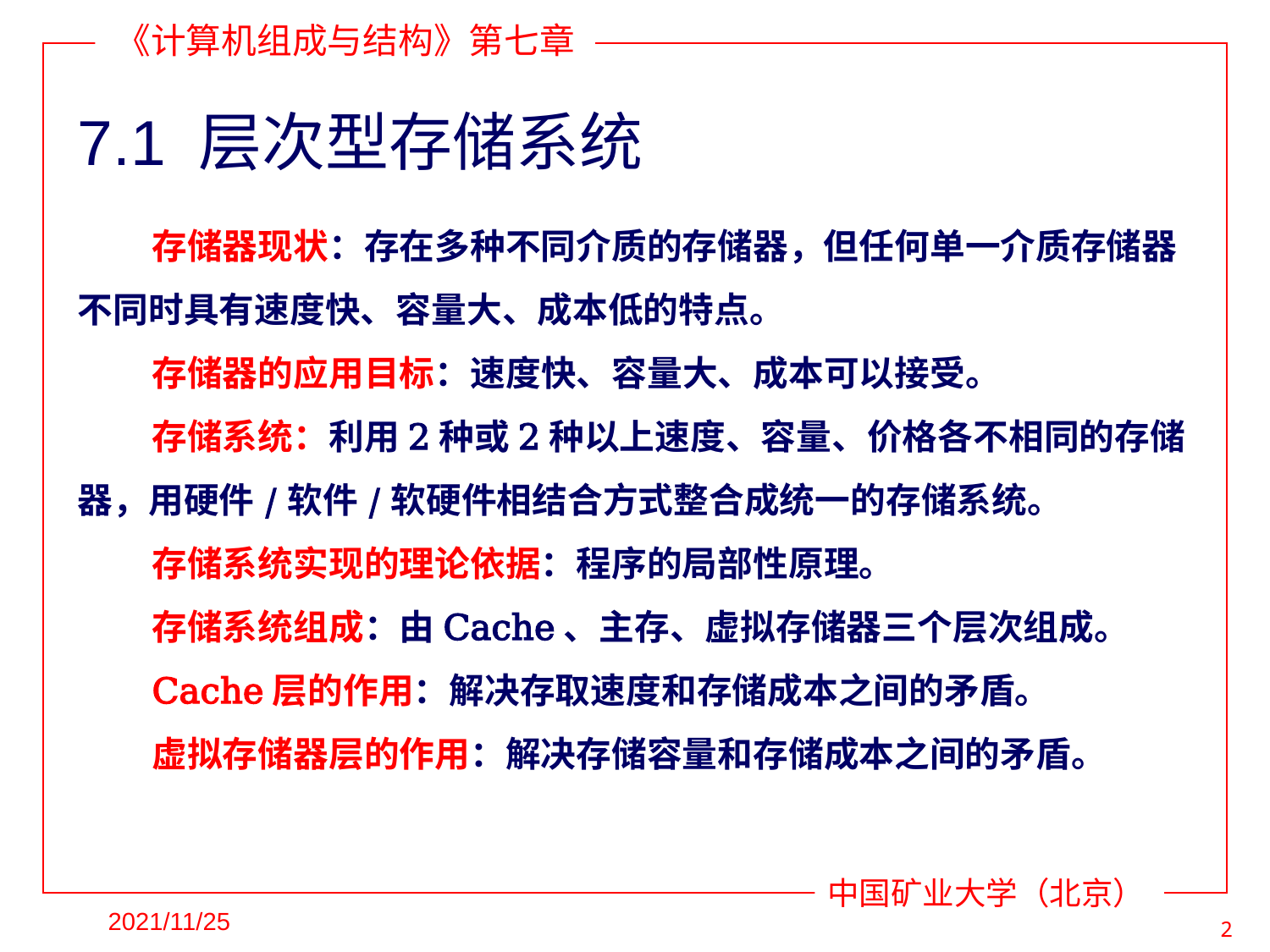

# 7.1 层次型存储系统
存储器现状：存在多种不同介质的存储器，但任何单一介质存储器不同时具有速度快、容量大、成本低的特点。
存储器的应用目标：速度快、容量大、成本可以接受。
存储系统：利用2种或2种以上速度、容量、价格各不相同的存储器，用硬件/软件/软硬件相结合方式整合成统一的存储系统。
存储系统实现的理论依据：程序的局部性原理。
存储系统组成：由Cache、主存、虚拟存储器三个层次组成。
Cache层的作用：解决存取速度和存储成本之间的矛盾。
虚拟存储器层的作用：解决存储容量和存储成本之间的矛盾。

2021/11/25